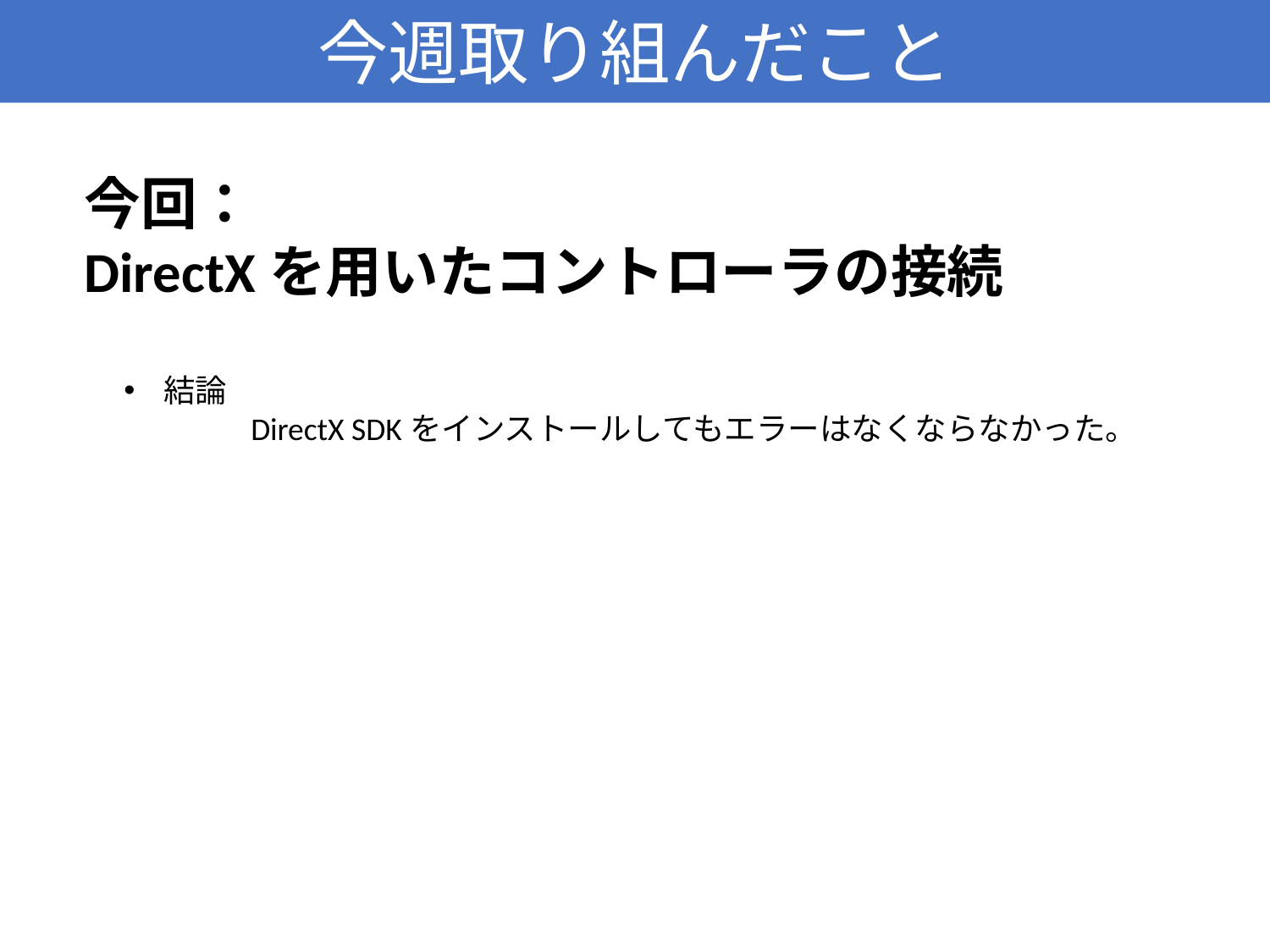

今週取り組んだこと
今回：
DirectXを用いたコントローラの接続
結論
	DirectX SDKをインストールしてもエラーはなくならなかった。